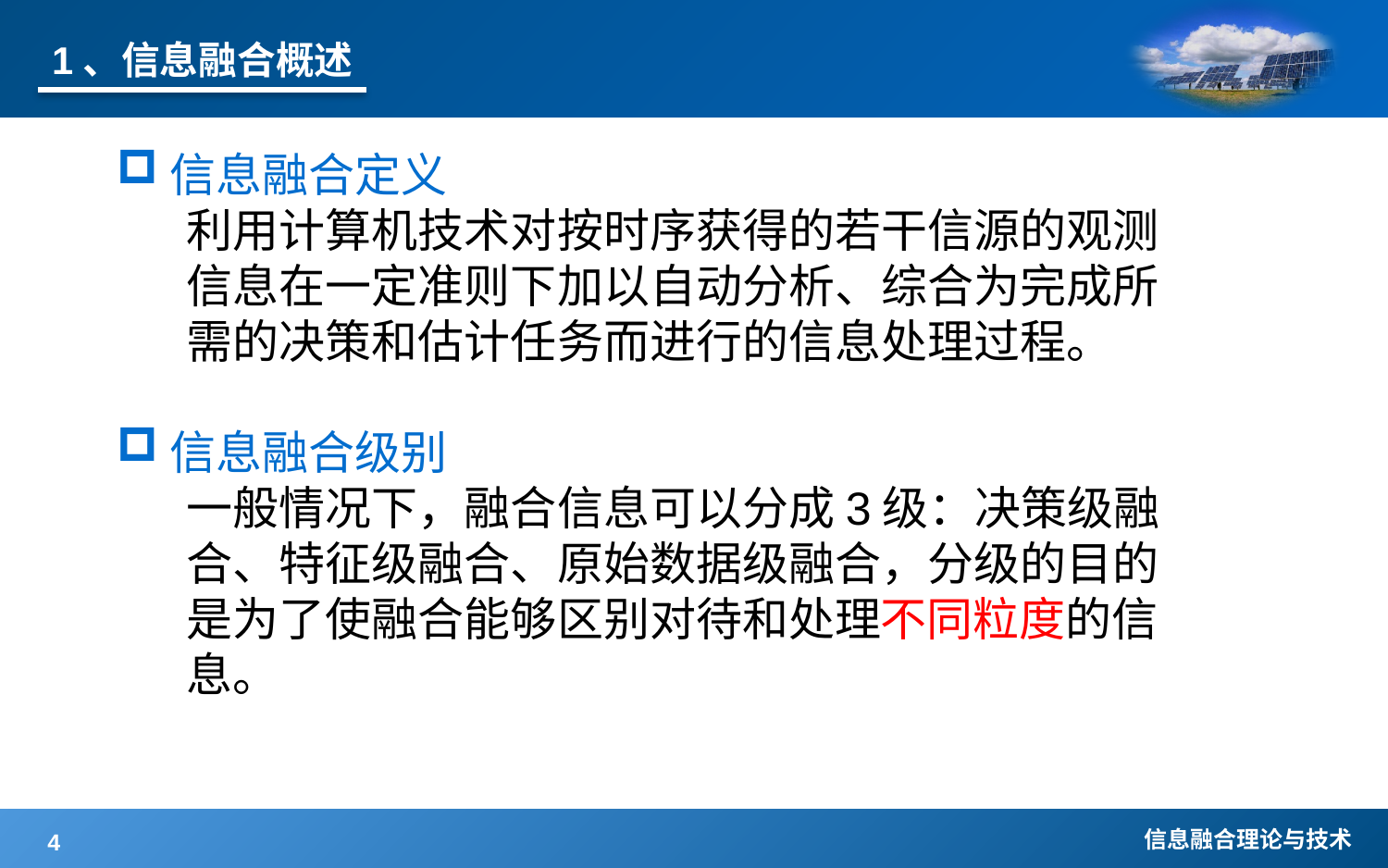

1、信息融合概述
信息融合定义
利用计算机技术对按时序获得的若干信源的观测信息在一定准则下加以自动分析、综合为完成所需的决策和估计任务而进行的信息处理过程。

信息融合级别
一般情况下，融合信息可以分成3级：决策级融合、特征级融合、原始数据级融合，分级的目的是为了使融合能够区别对待和处理不同粒度的信息。